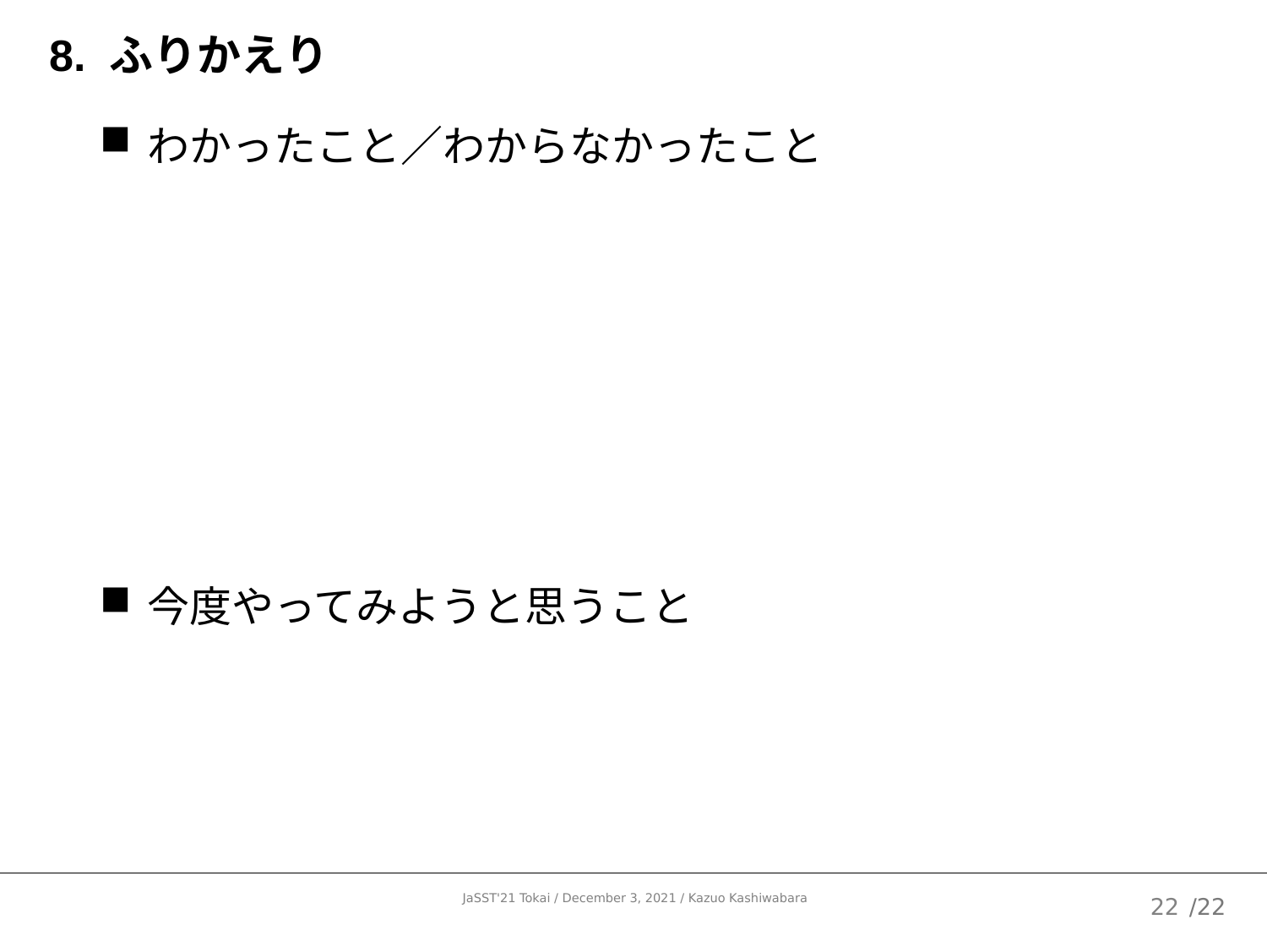

# 8. ふりかえり
わかったこと／わからなかったこと

今度やってみようと思うこと
22